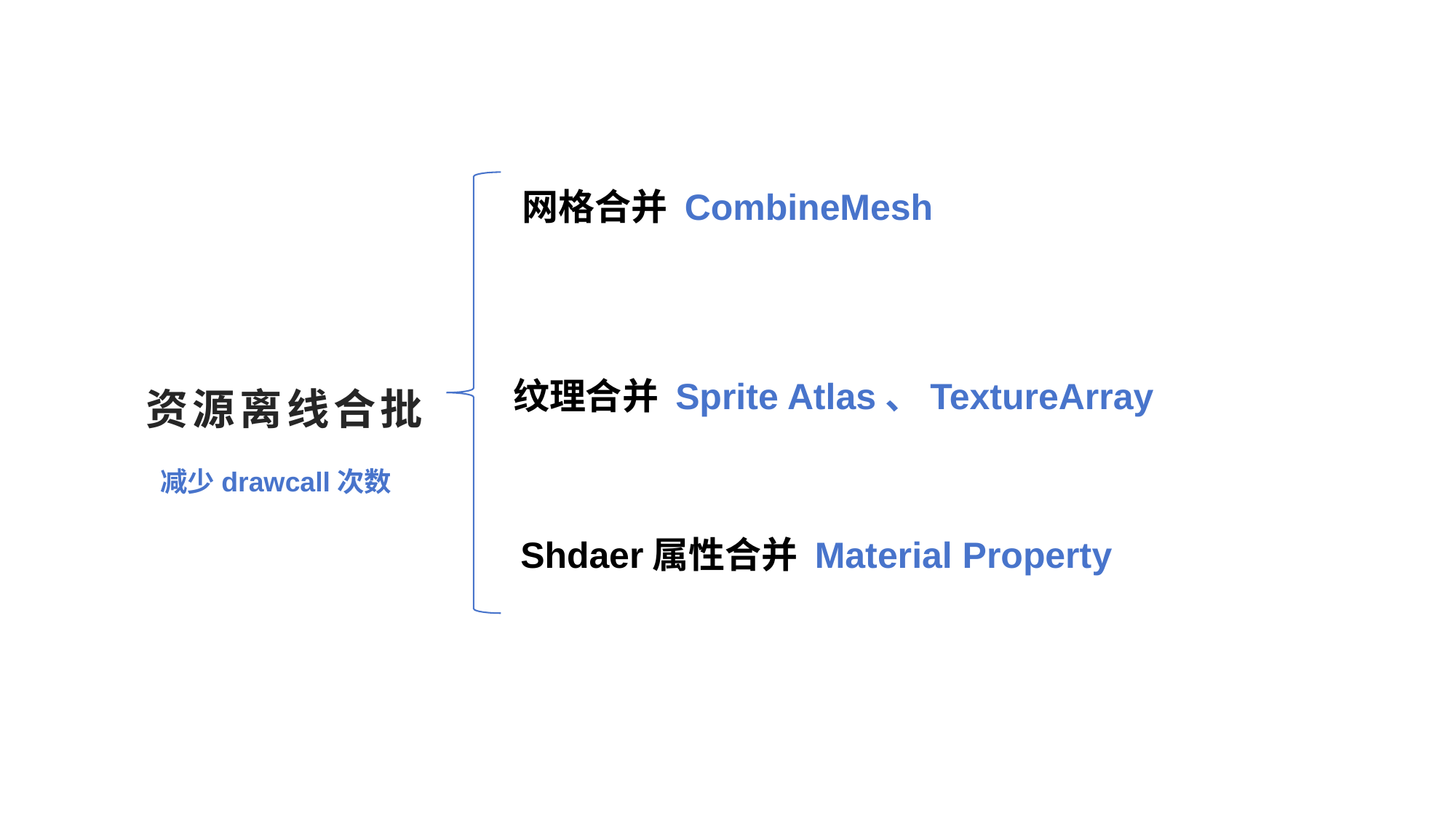

网格合并 CombineMesh
纹理合并 Sprite Atlas、TextureArray
资源离线合批
减少drawcall次数
Shdaer属性合并 Material Property